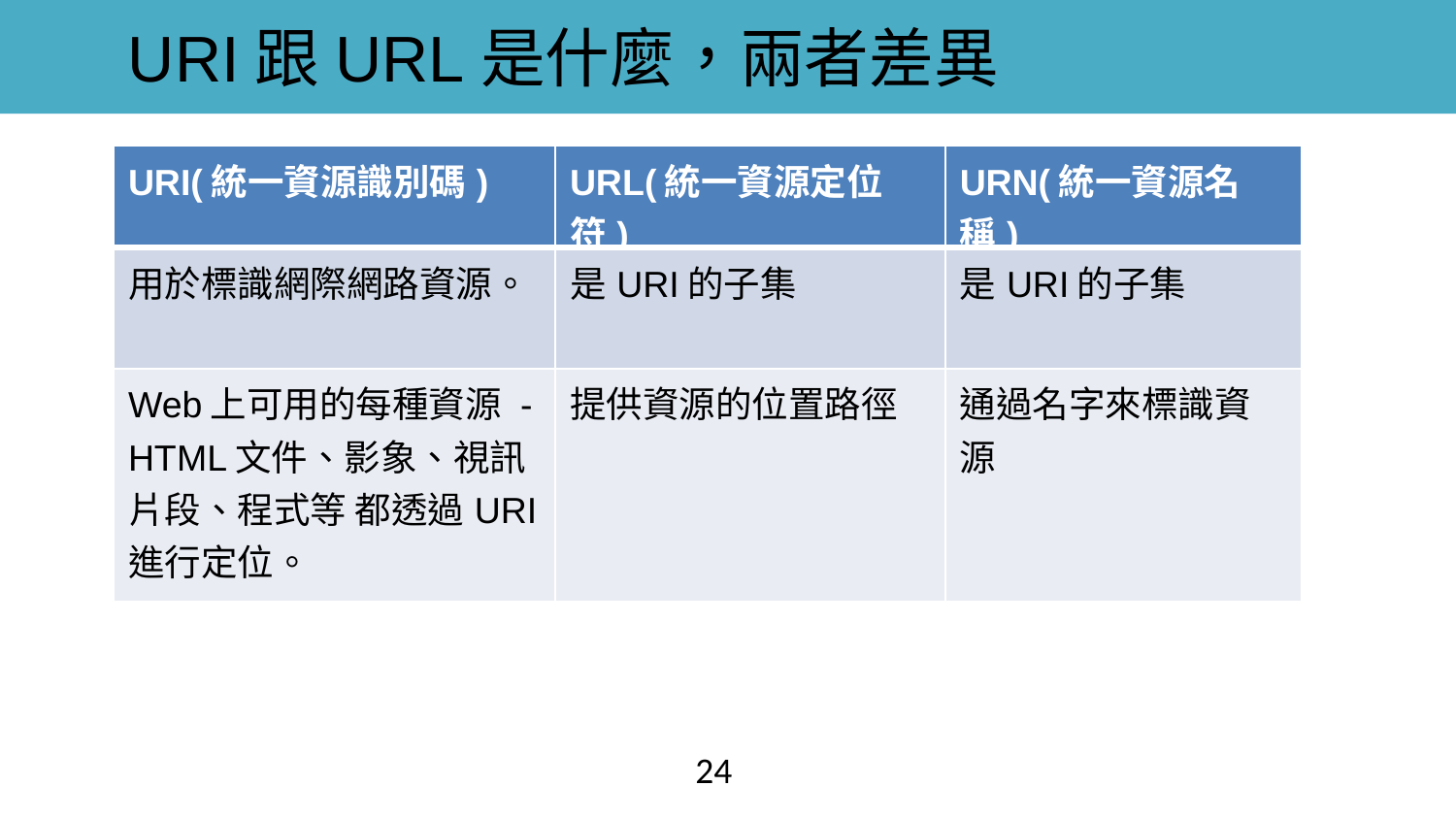

URI跟URL是什麼，兩者差異
| URI(統一資源識別碼) | URL(統一資源定位符) | URN(統一資源名稱) |
| --- | --- | --- |
| 用於標識網際網路資源。 | 是URI的子集 | 是URI的子集 |
| Web上可用的每種資源 - HTML文件、影象、視訊片段、程式等 都透過URI進行定位。 | 提供資源的位置路徑 | 通過名字來標識資源 |
24